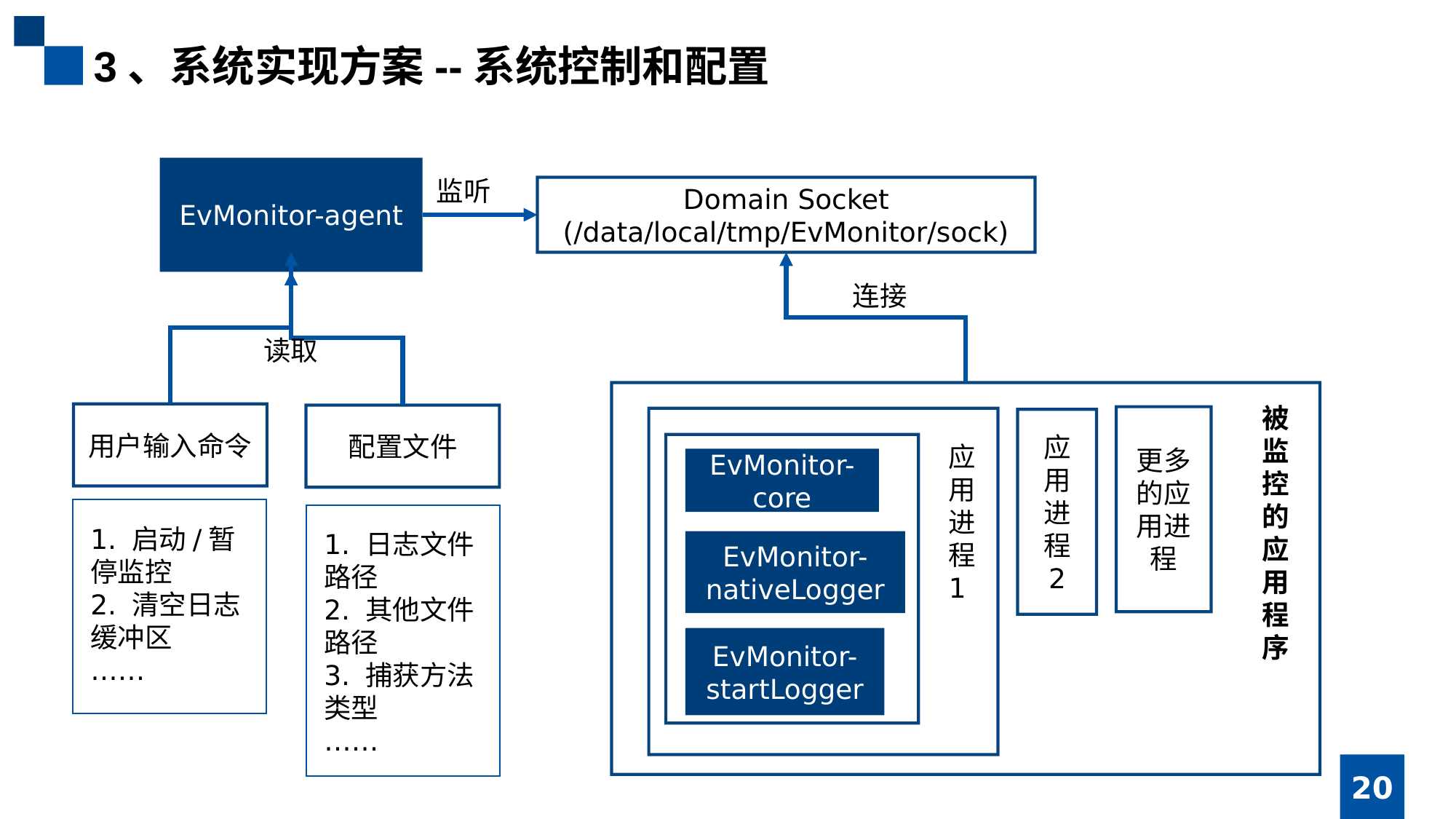

3、系统实现方案--系统控制和配置
EvMonitor-agent
监听
Domain Socket
(/data/local/tmp/EvMonitor/sock)
连接
读取

被监控的应用程序
用户输入命令
配置文件
更多的应用进程

应用进程
1
EvMonitor-core
EvMonitor-nativeLogger
EvMonitor-startLogger
应
用
进
程
2

1. 启动/暂停监控
2. 清空日志缓冲区
……

1. 日志文件路径
2. 其他文件路径
3. 捕获方法类型
……
20